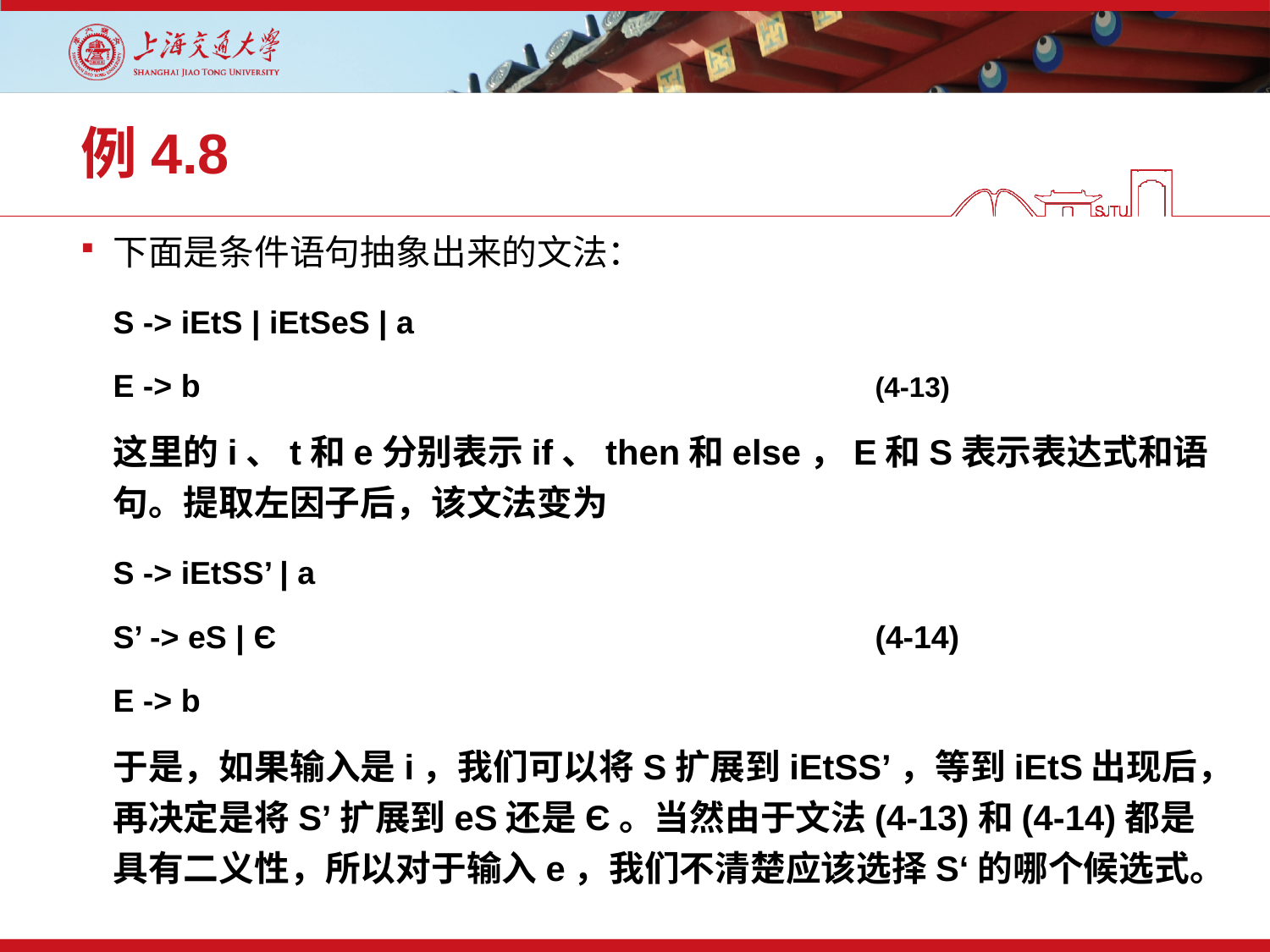

# 例4.8
下面是条件语句抽象出来的文法：
	S -> iEtS | iEtSeS | a
	E -> b						(4-13)
	这里的i、t和e分别表示if、then和else，E和S表示表达式和语句。提取左因子后，该文法变为
	S -> iEtSS’ | a
	S’ -> eS | Є					(4-14)
	E -> b
	于是，如果输入是i，我们可以将S扩展到iEtSS’，等到iEtS出现后，再决定是将S’扩展到eS还是Є。当然由于文法(4-13)和(4-14)都是具有二义性，所以对于输入e，我们不清楚应该选择S‘的哪个候选式。